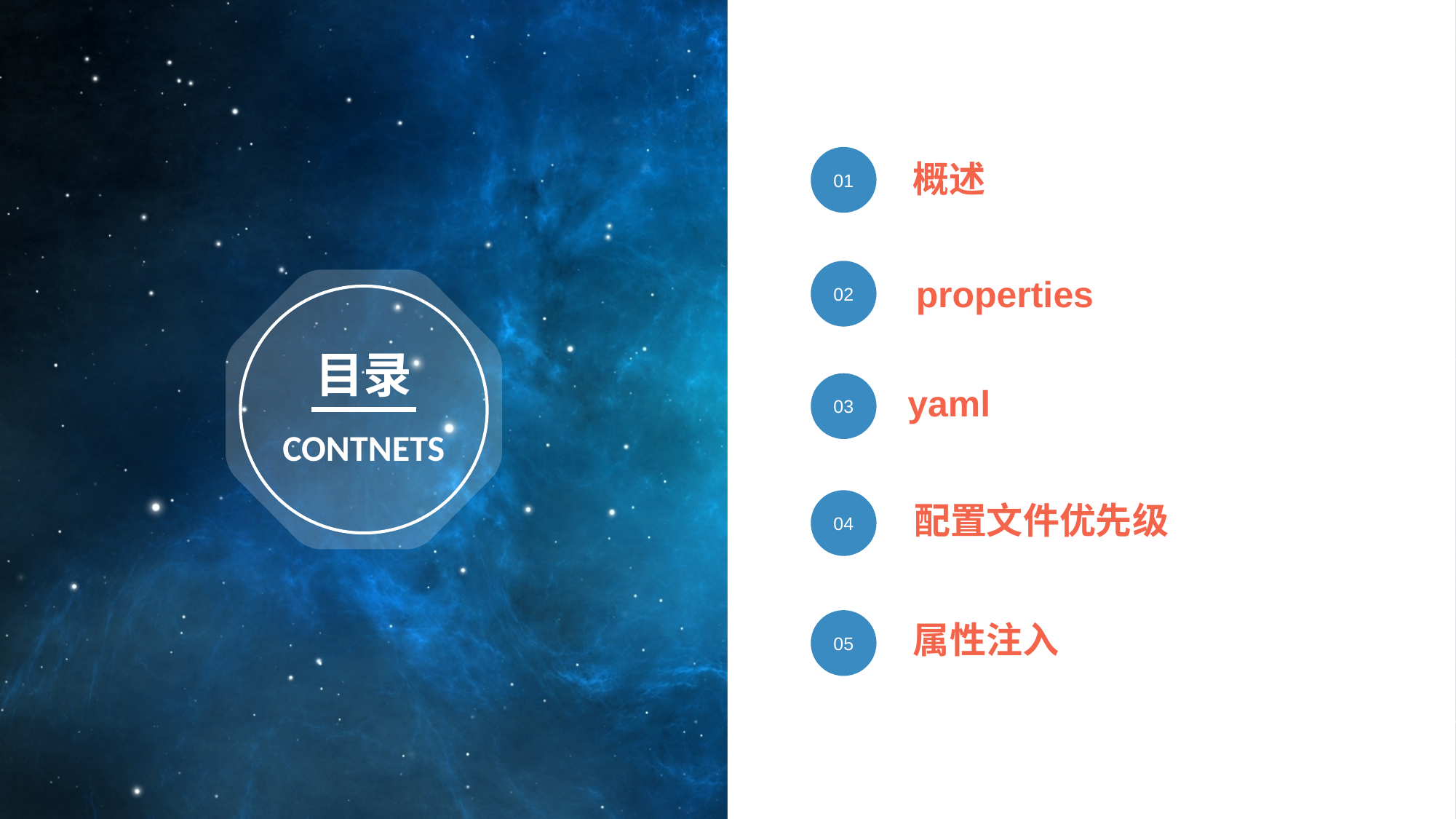

01
概述
02
properties

目录
03
yaml
CONTNETS

04
配置文件优先级

05
属性注入